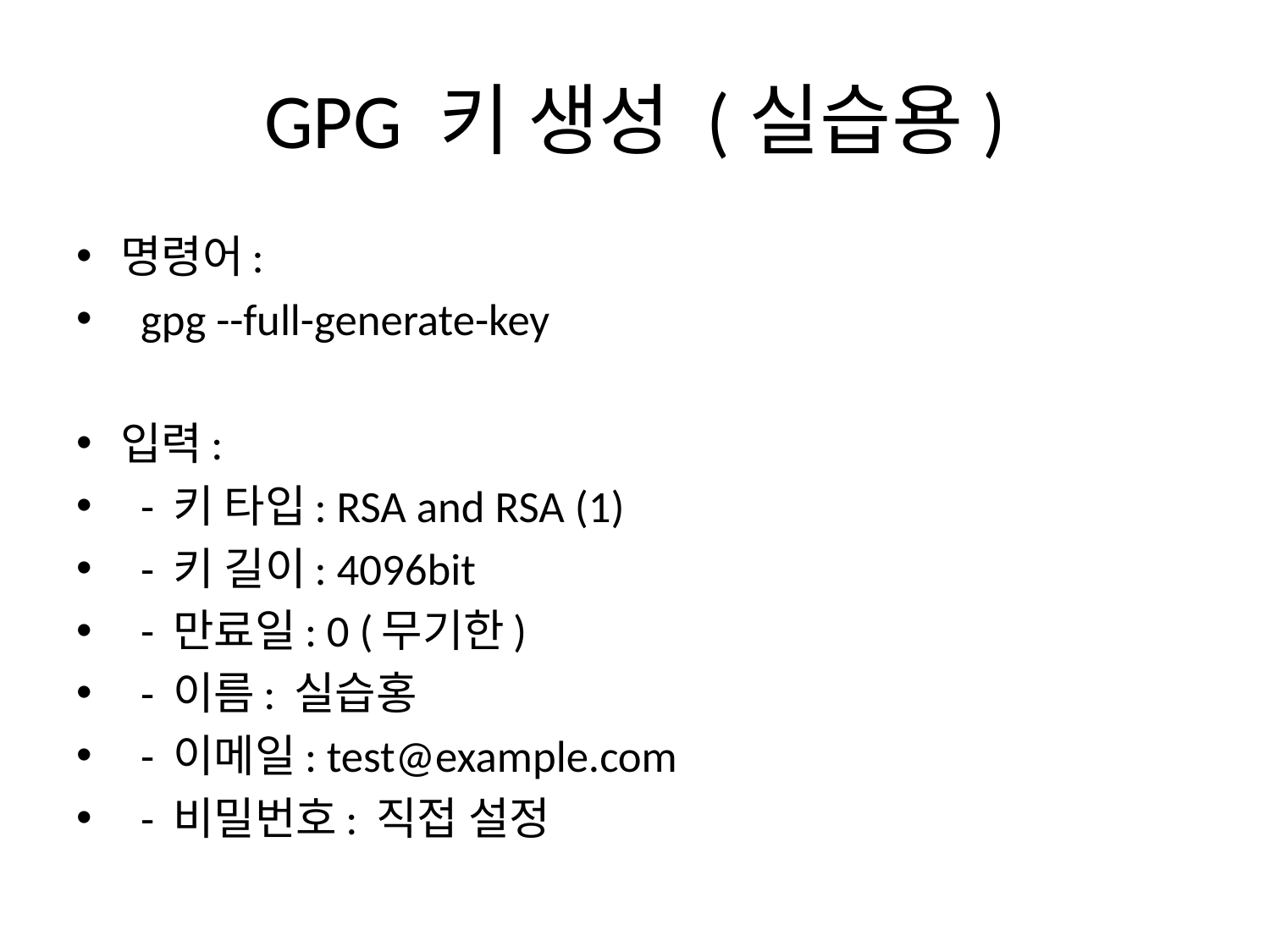

# GPG 키 생성 (실습용)
명령어:
  gpg --full-generate-key

입력:
  - 키 타입: RSA and RSA (1)
  - 키 길이: 4096bit
  - 만료일: 0 (무기한)
  - 이름: 실습홍
  - 이메일: test@example.com
  - 비밀번호: 직접 설정